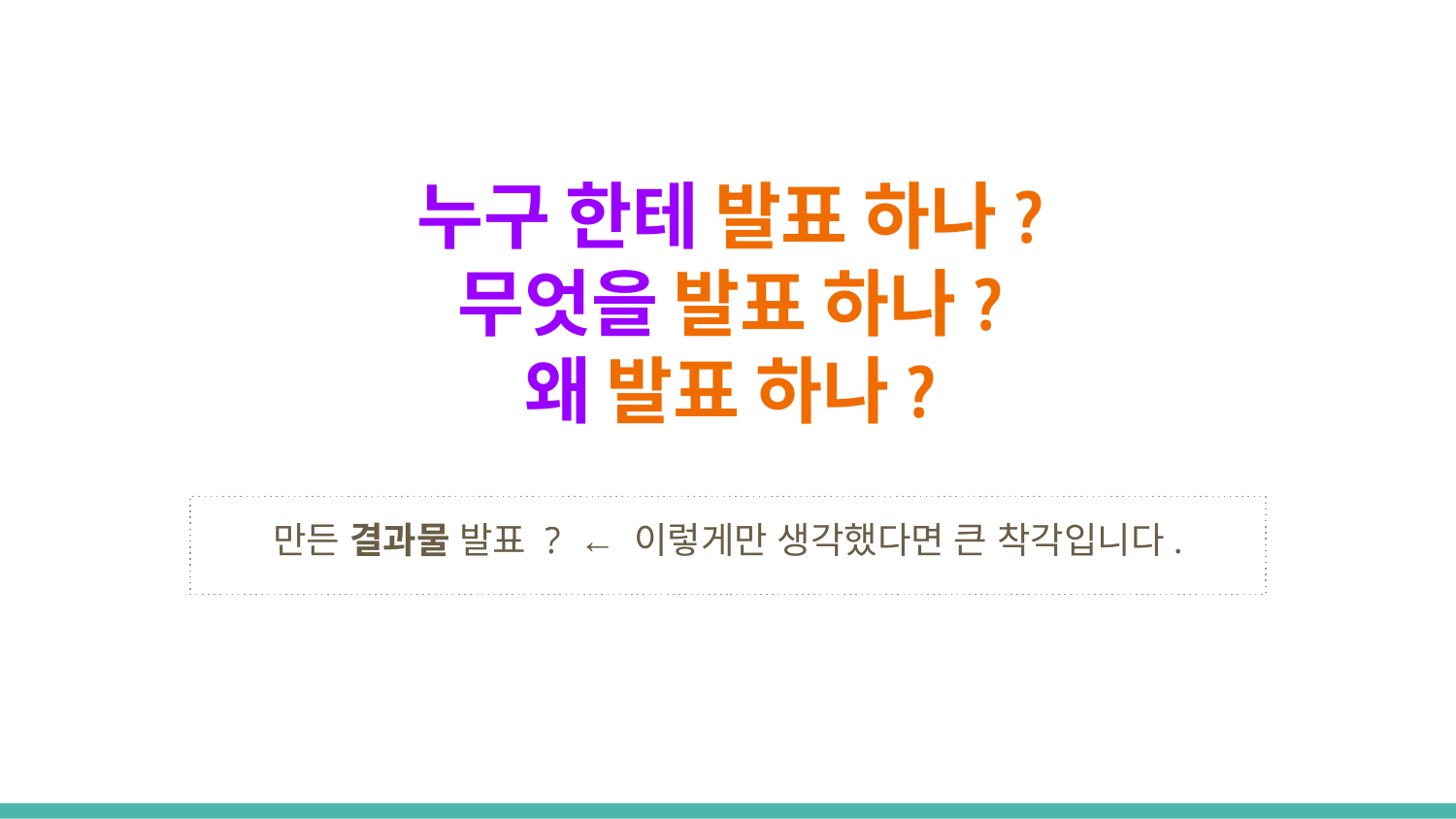

# 누구 한테 발표 하나? 무엇을 발표 하나? 왜 발표 하나?
만든 결과물 발표 ?  ← 이렇게만 생각했다면 큰 착각입니다.